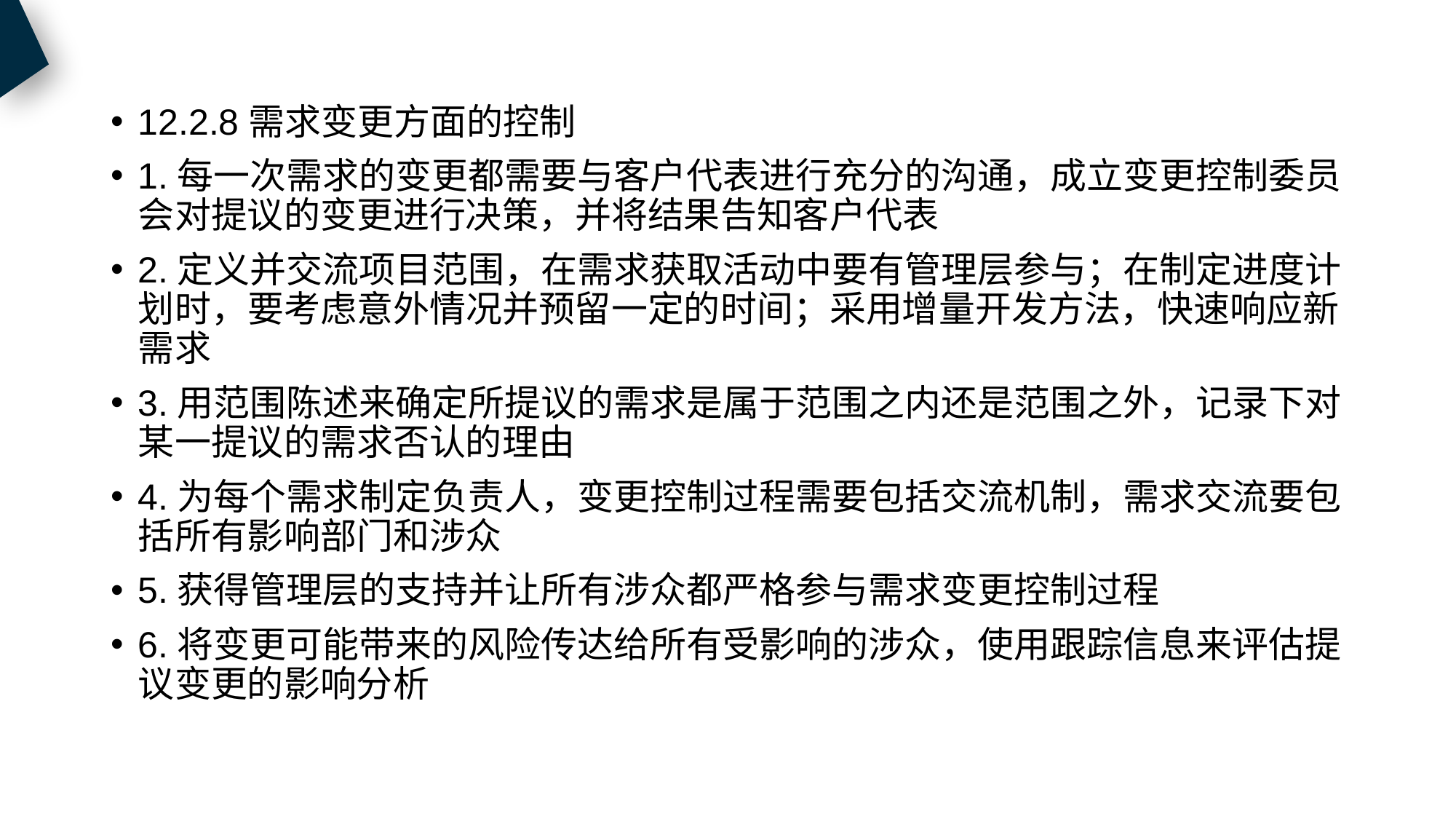

12.2.8需求变更方面的控制
1.每一次需求的变更都需要与客户代表进行充分的沟通，成立变更控制委员会对提议的变更进行决策，并将结果告知客户代表
2.定义并交流项目范围，在需求获取活动中要有管理层参与；在制定进度计划时，要考虑意外情况并预留一定的时间；采用增量开发方法，快速响应新需求
3.用范围陈述来确定所提议的需求是属于范围之内还是范围之外，记录下对某一提议的需求否认的理由
4.为每个需求制定负责人，变更控制过程需要包括交流机制，需求交流要包括所有影响部门和涉众
5.获得管理层的支持并让所有涉众都严格参与需求变更控制过程
6.将变更可能带来的风险传达给所有受影响的涉众，使用跟踪信息来评估提议变更的影响分析